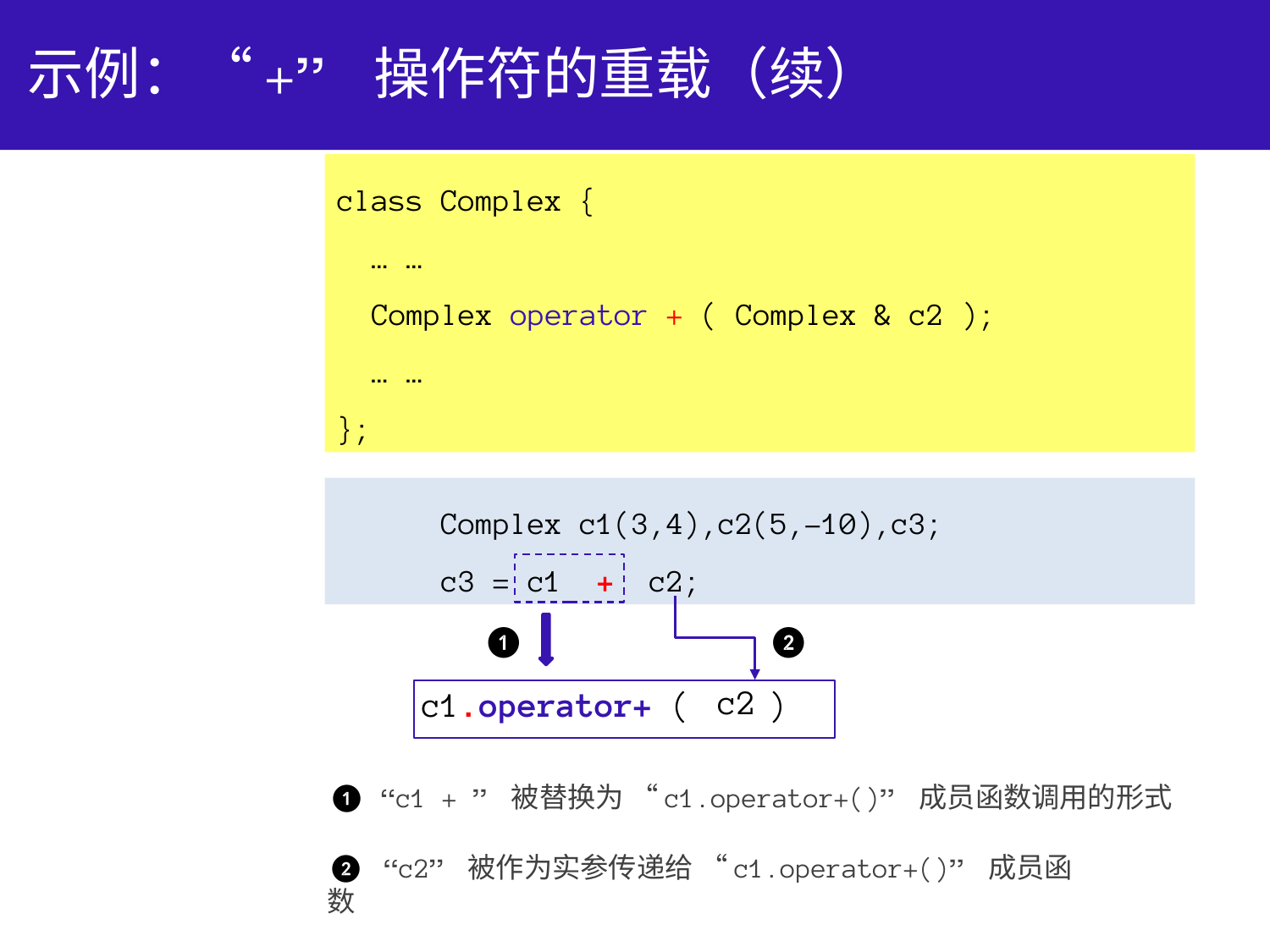

# 示例：“+” 操作符的重载（续）
class Complex {
  … …
  Complex operator + ( Complex & c2 );
  … …
};
      Complex c1(3,4),c2(5,-10),c3;
      c3 = c1  +  c2;

❶
❷
c2
c1.operator+ (    )

❶ “c1 + ” 被替换为 “c1.operator+()” 成员函数调用的形式
❷   “c2” 被作为实参传递给 “c1.operator+()” 成员函数
70